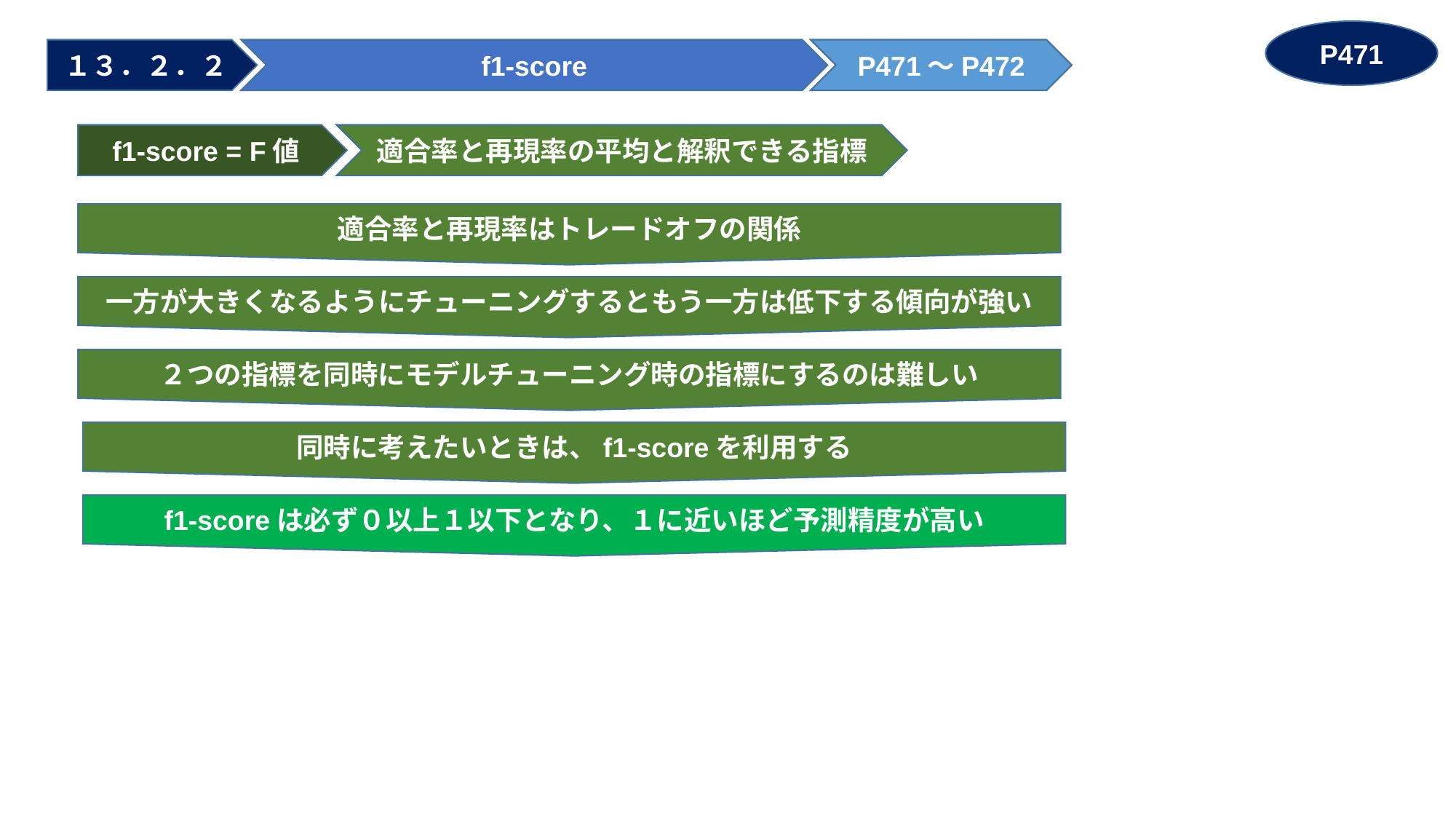

P471
１３．２．２
f1-score
P471～P472
f1-score = F値
適合率と再現率の平均と解釈できる指標
適合率と再現率はトレードオフの関係
一方が大きくなるようにチューニングするともう一方は低下する傾向が強い
２つの指標を同時にモデルチューニング時の指標にするのは難しい
同時に考えたいときは、f1-scoreを利用する
f1-scoreは必ず０以上１以下となり、１に近いほど予測精度が高い